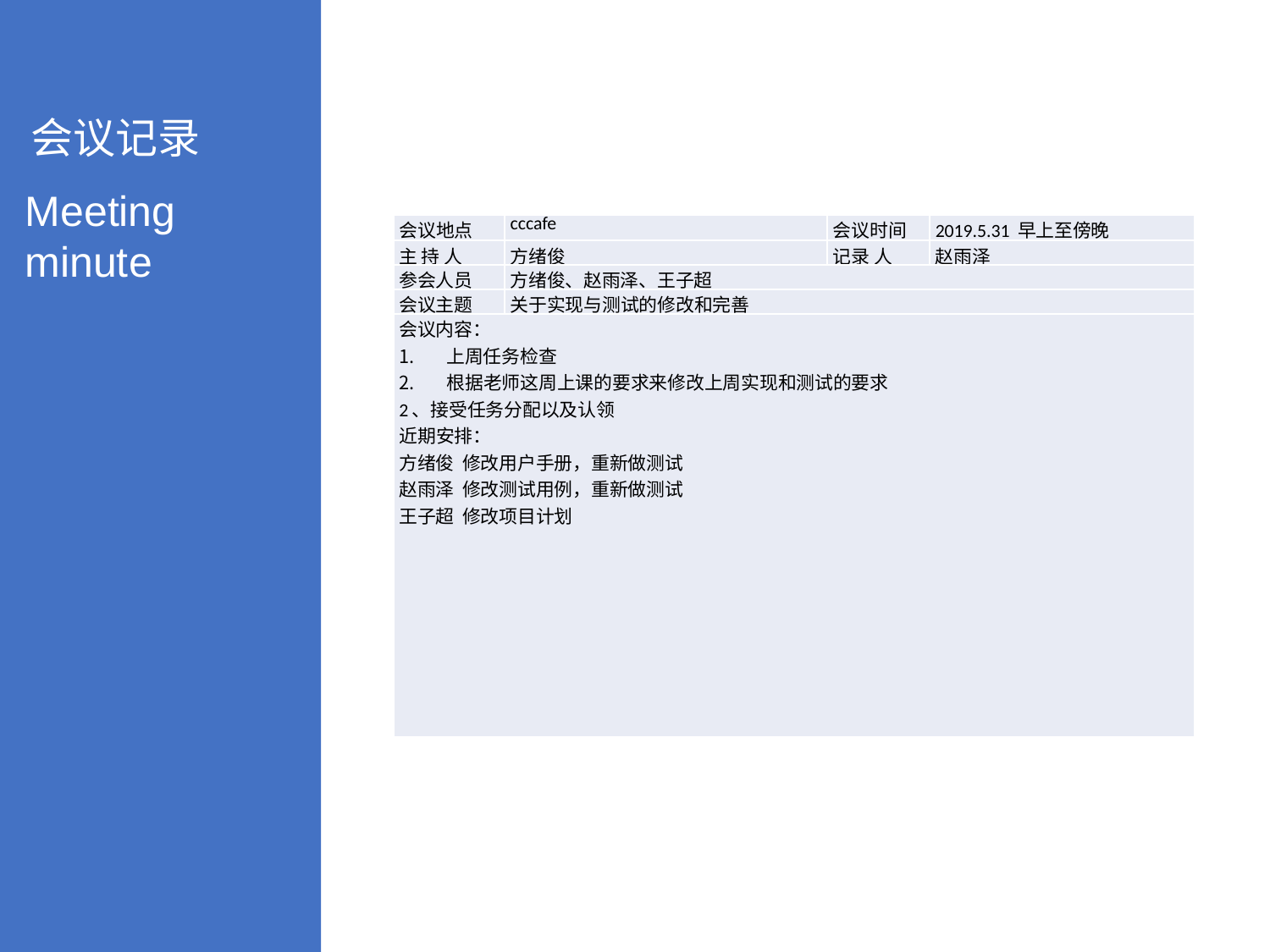

会议记录
Meeting minute
| 会议地点 | cccafe | 会议时间 | 2019.5.31 早上至傍晚 |
| --- | --- | --- | --- |
| 主 持 人 | 方绪俊 | 记录 人 | 赵雨泽 |
| 参会人员 | 方绪俊、赵雨泽、王子超 |  |  |
| 会议主题 | 关于实现与测试的修改和完善 |  |  |
| 会议内容： 上周任务检查 根据老师这周上课的要求来修改上周实现和测试的要求 2、接受任务分配以及认领 近期安排： 方绪俊 修改用户手册，重新做测试 赵雨泽 修改测试用例，重新做测试 王子超 修改项目计划 |  |  |  |